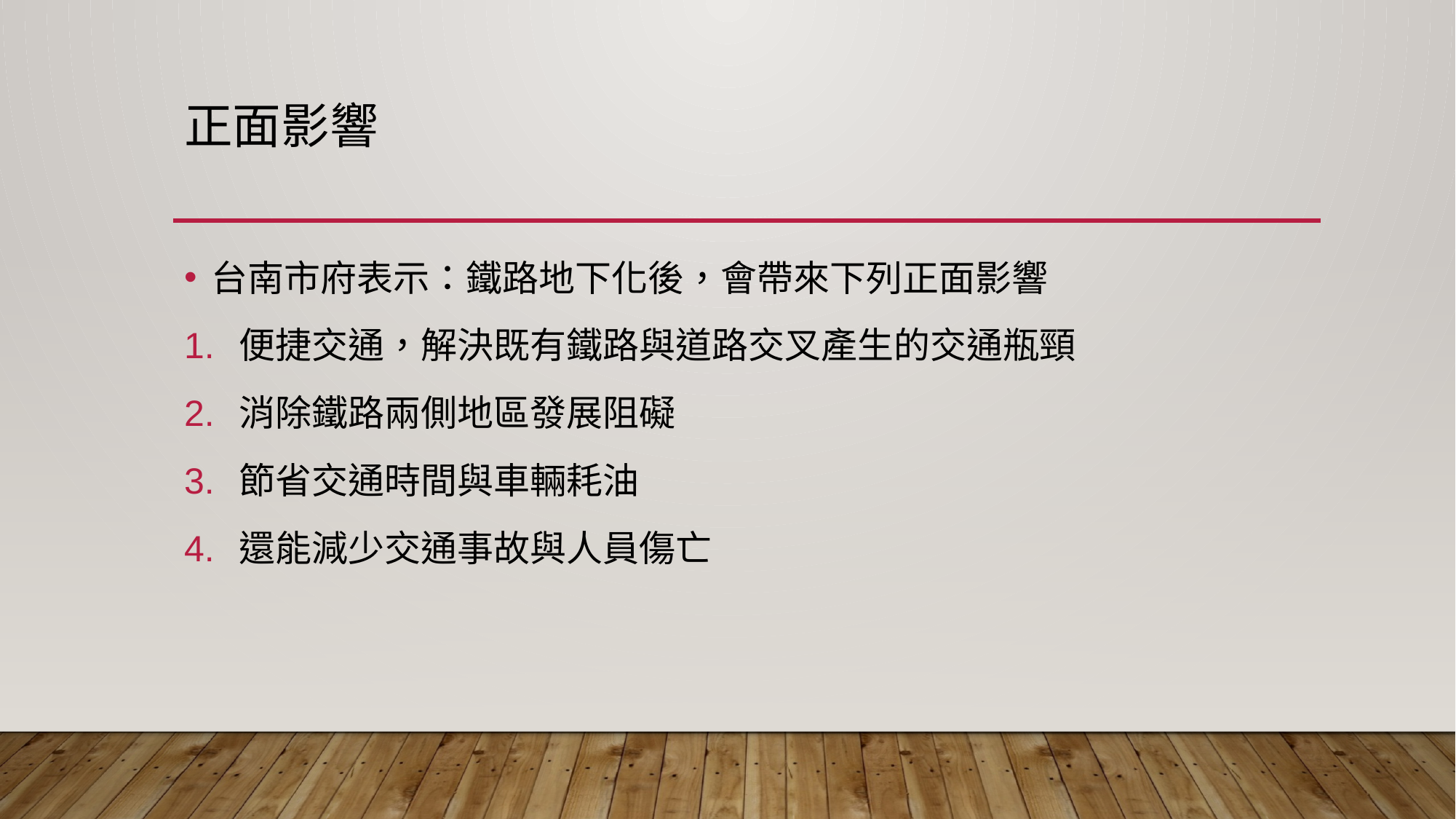

# 正面影響
台南市府表示：鐵路地下化後，會帶來下列正面影響
便捷交通，解決既有鐵路與道路交叉產生的交通瓶頸
消除鐵路兩側地區發展阻礙
節省交通時間與車輛耗油
還能減少交通事故與人員傷亡